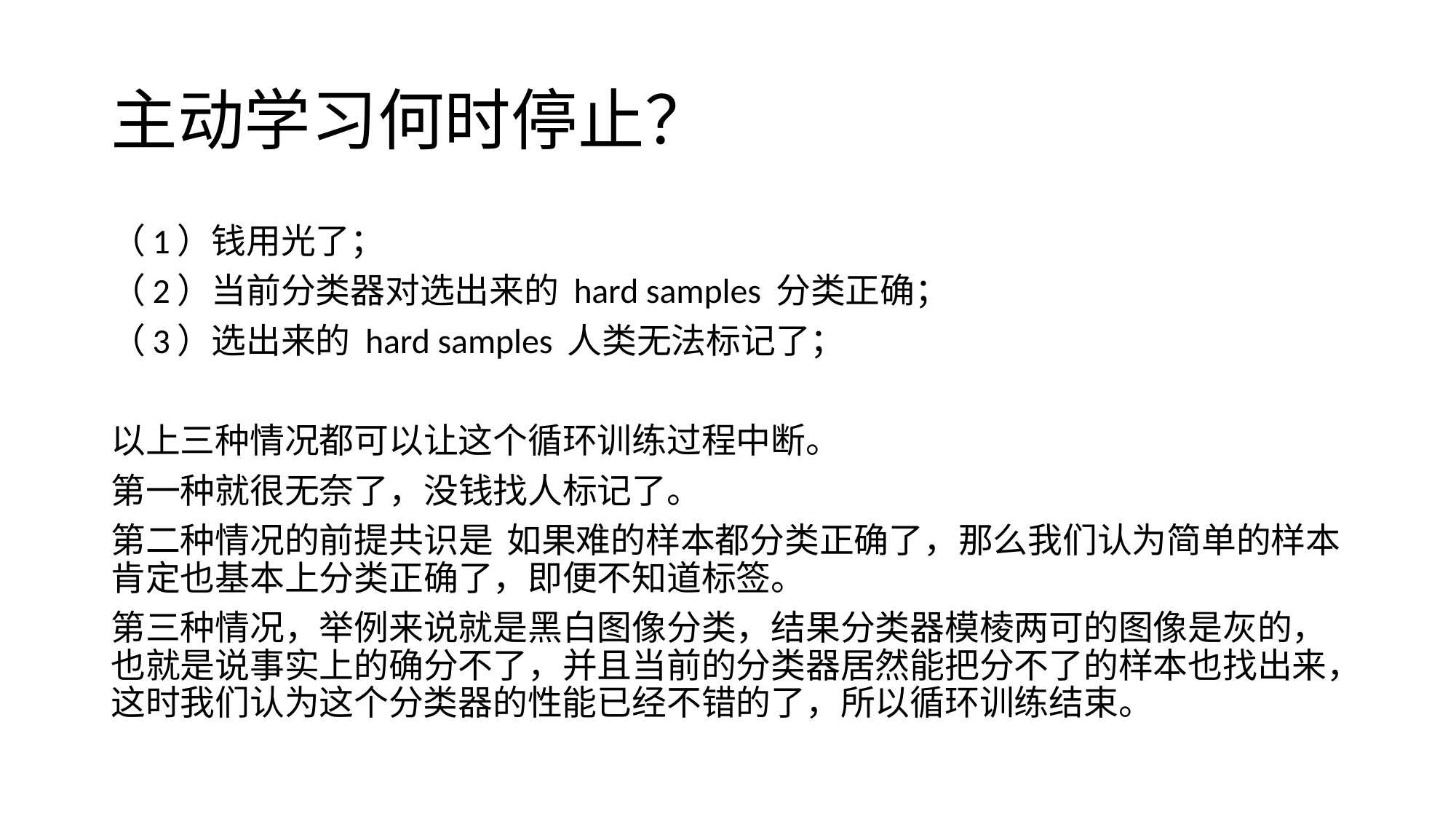

# 主动学习何时停止？
（1）钱用光了；
（2）当前分类器对选出来的 hard samples 分类正确；
（3）选出来的 hard samples 人类无法标记了；﻿

以上三种情况都可以让这个循环训练过程中断。
第一种就很无奈了，没钱找人标记了。
第二种情况的前提共识是﻿如果难的样本都分类正确了，那么我们认为简单的样本肯定也基本上分类正确了，即便不知道标签。
第三种情况，举例来说就是黑白图像分类，结果分类器模棱两可的图像是灰的，也就是说事实上的确分不了，并且当前的分类器居然能把分不了的样本也找出来，这时我们认为这个分类器的性能已经不错的了，所以循环训练结束。